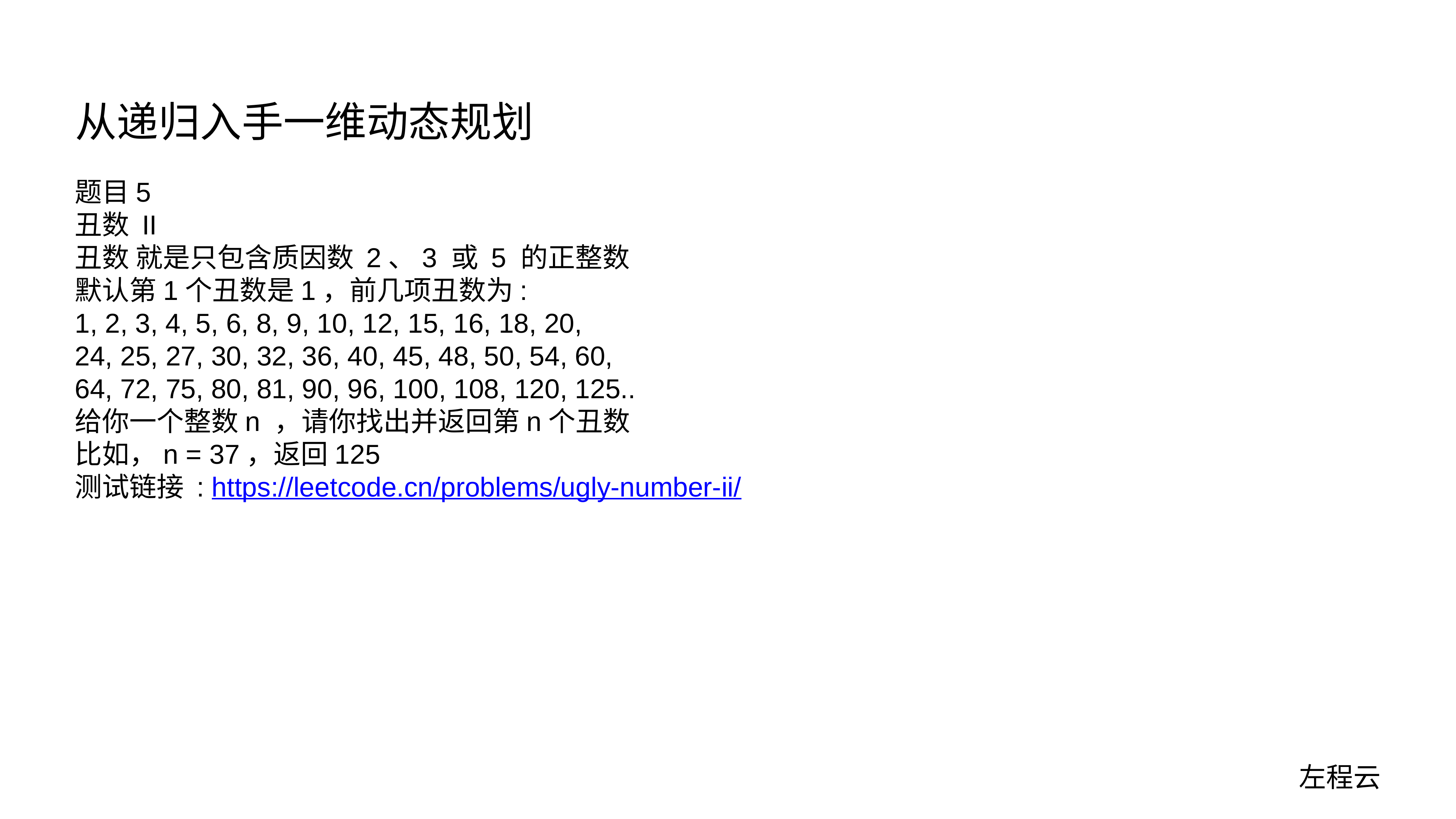

# 从递归入手一维动态规划
题目5
丑数 II
丑数 就是只包含质因数 2、3 或 5 的正整数
默认第1个丑数是1，前几项丑数为:
1, 2, 3, 4, 5, 6, 8, 9, 10, 12, 15, 16, 18, 20,
24, 25, 27, 30, 32, 36, 40, 45, 48, 50, 54, 60,
64, 72, 75, 80, 81, 90, 96, 100, 108, 120, 125..
给你一个整数n ，请你找出并返回第n个丑数
比如，n = 37，返回125
测试链接 : https://leetcode.cn/problems/ugly-number-ii/

左程云